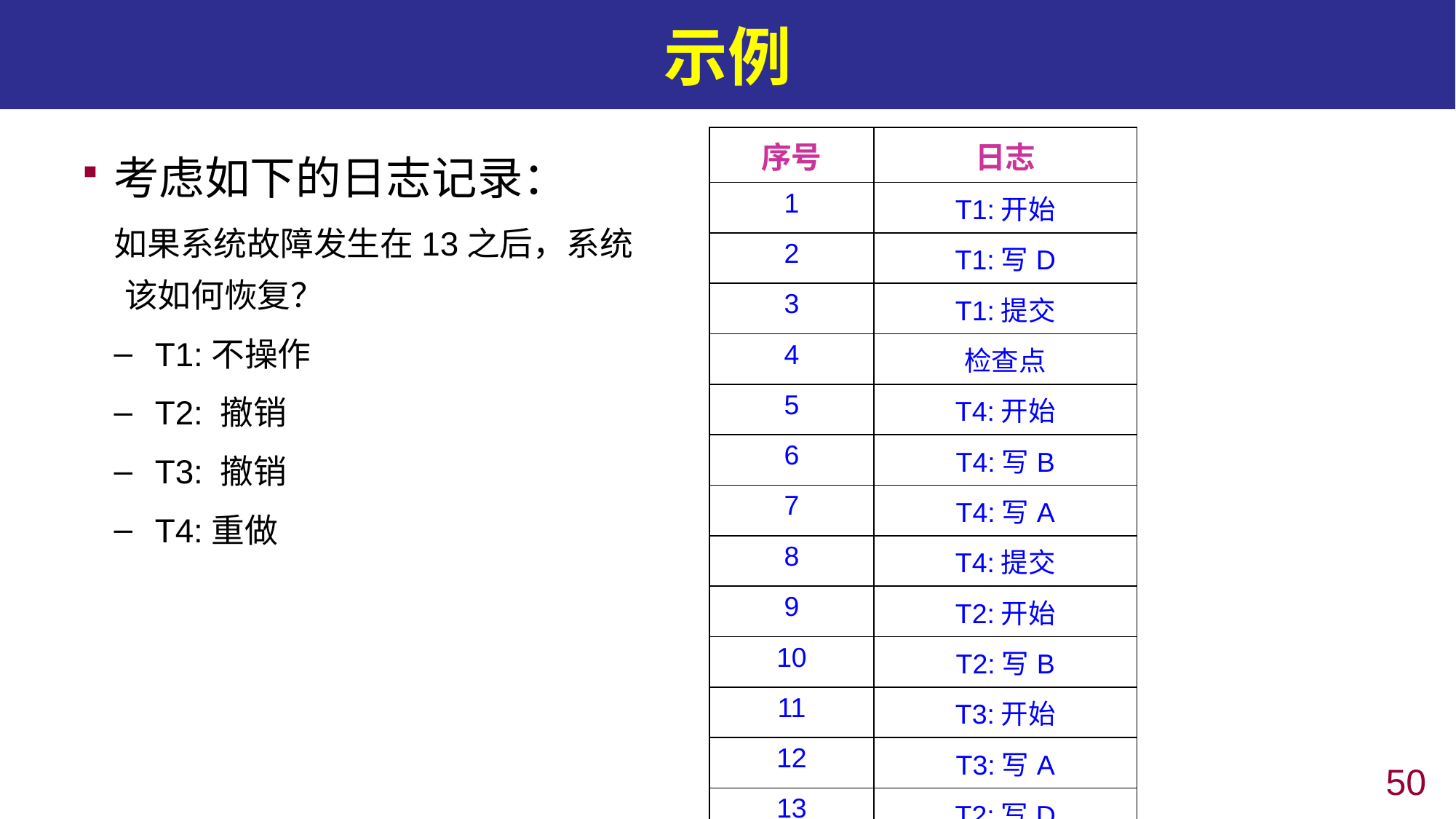

# 示例
考虑如下的日志记录：
如果系统故障发生在13之后，系统该如何恢复？
T1:不操作
T2: 撤销
T3: 撤销
T4:重做

| 序号 | 日志 |
| --- | --- |
| 1 | T1:开始 |
| 2 | T1:写D |
| 3 | T1:提交 |
| 4 | 检查点 |
| 5 | T4:开始 |
| 6 | T4:写B |
| 7 | T4:写A |
| 8 | T4:提交 |
| 9 | T2:开始 |
| 10 | T2:写B |
| 11 | T3:开始 |
| 12 | T3:写A |
| 13 | T2:写D |
50